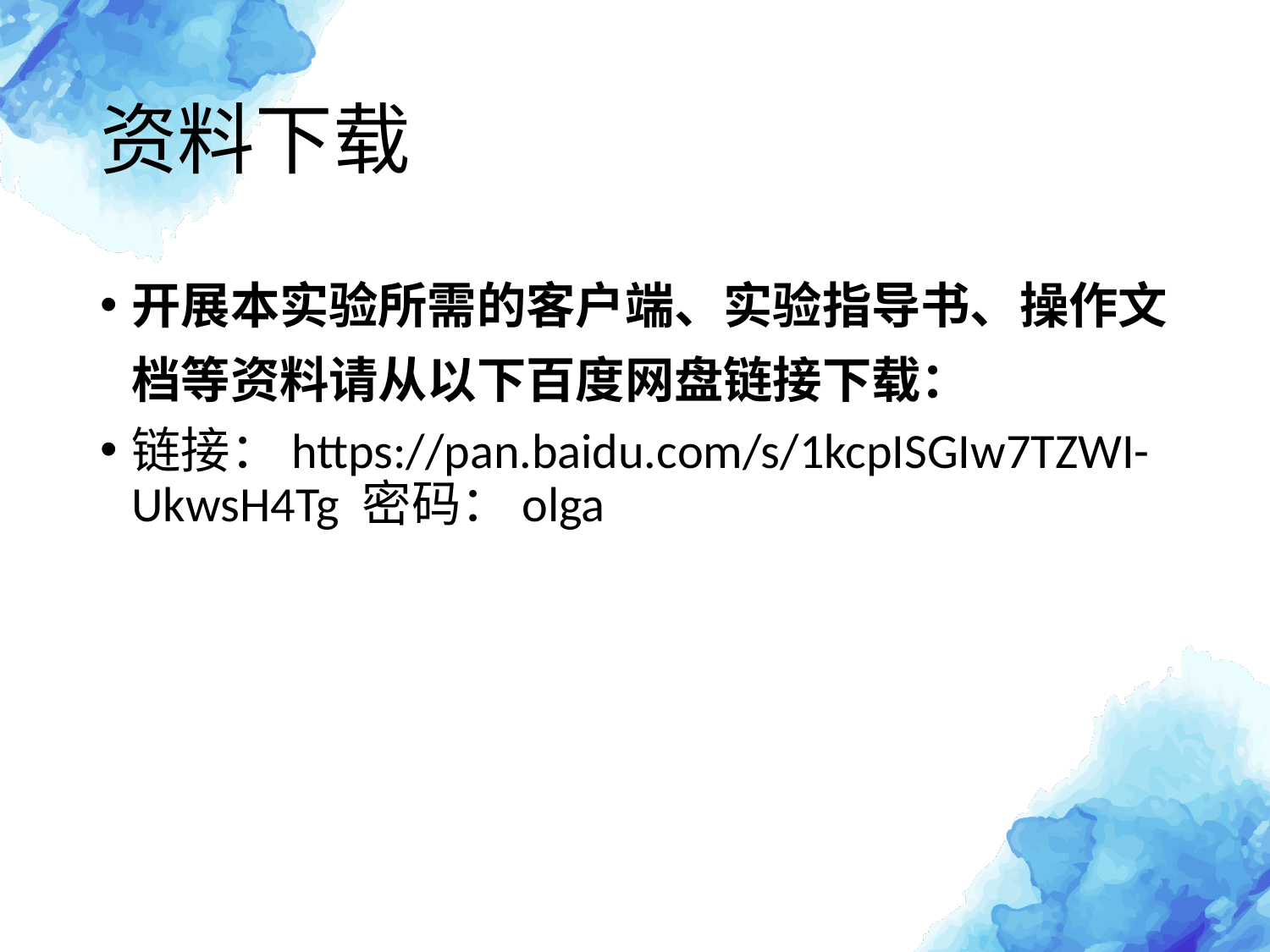

# 资料下载
开展本实验所需的客户端、实验指导书、操作文档等资料请从以下百度网盘链接下载：
链接：https://pan.baidu.com/s/1kcpISGIw7TZWI-UkwsH4Tg 密码：olga